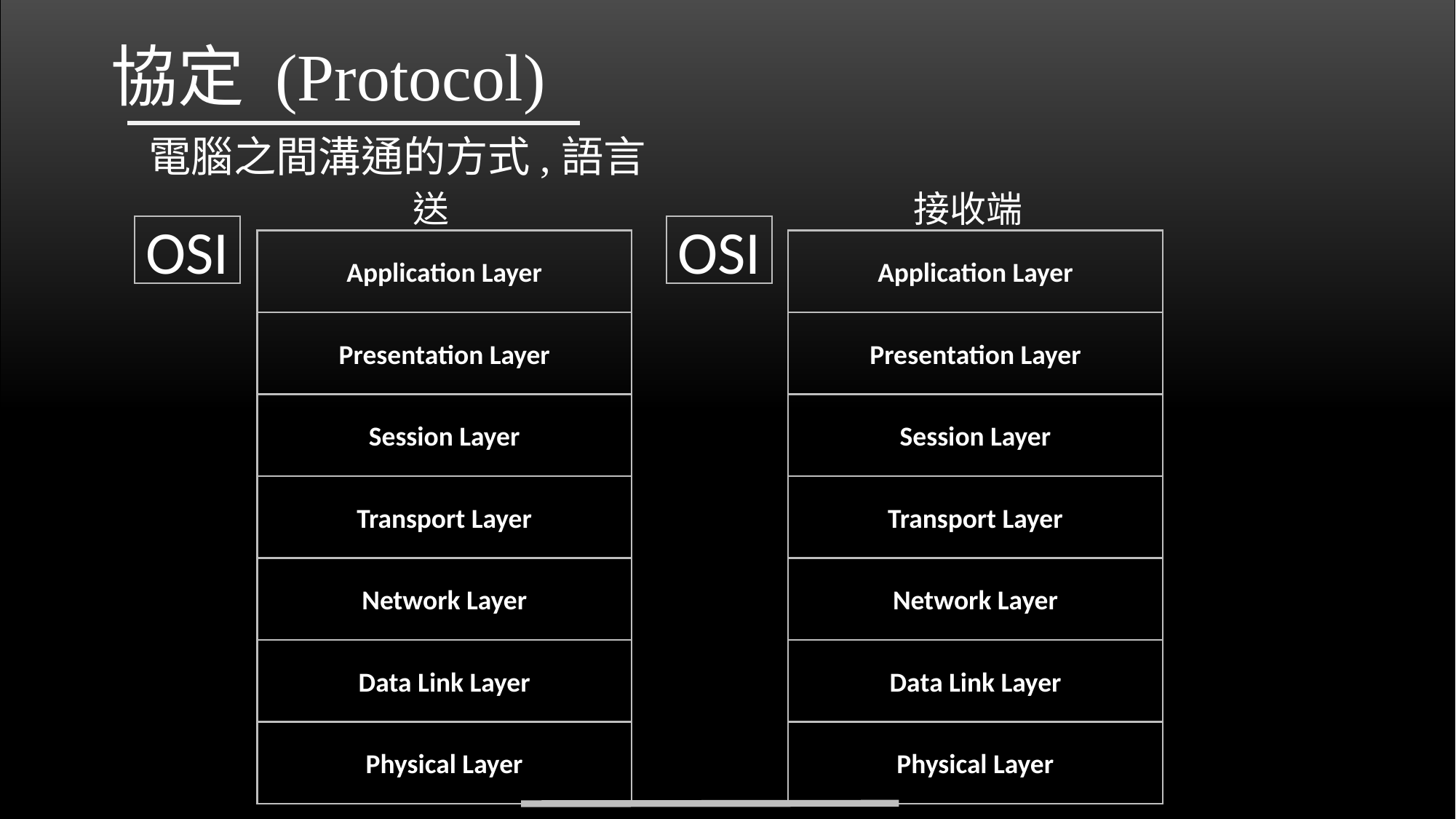

# 協定 (Protocol)
電腦之間溝通的方式,語言
送
接收端
OSI
OSI
Application Layer
Application Layer
Presentation Layer
Presentation Layer
Session Layer
Session Layer
Transport Layer
Transport Layer
Network Layer
Network Layer
Data Link Layer
Data Link Layer
Physical Layer
Physical Layer